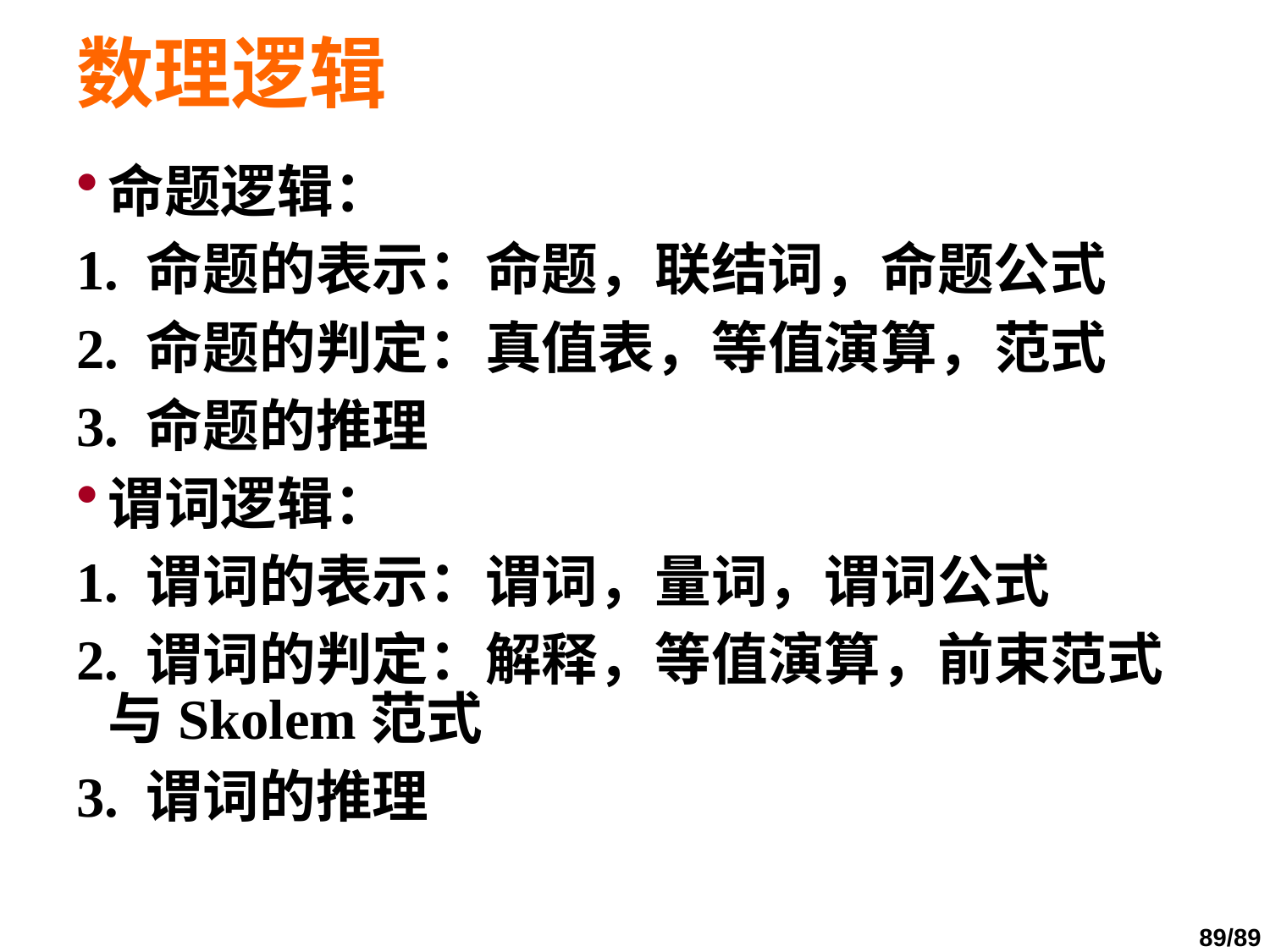

# 数理逻辑
命题逻辑：
1. 命题的表示：命题，联结词，命题公式
2. 命题的判定：真值表，等值演算，范式
3. 命题的推理
谓词逻辑：
1. 谓词的表示：谓词，量词，谓词公式
2. 谓词的判定：解释，等值演算，前束范式与Skolem范式
3. 谓词的推理